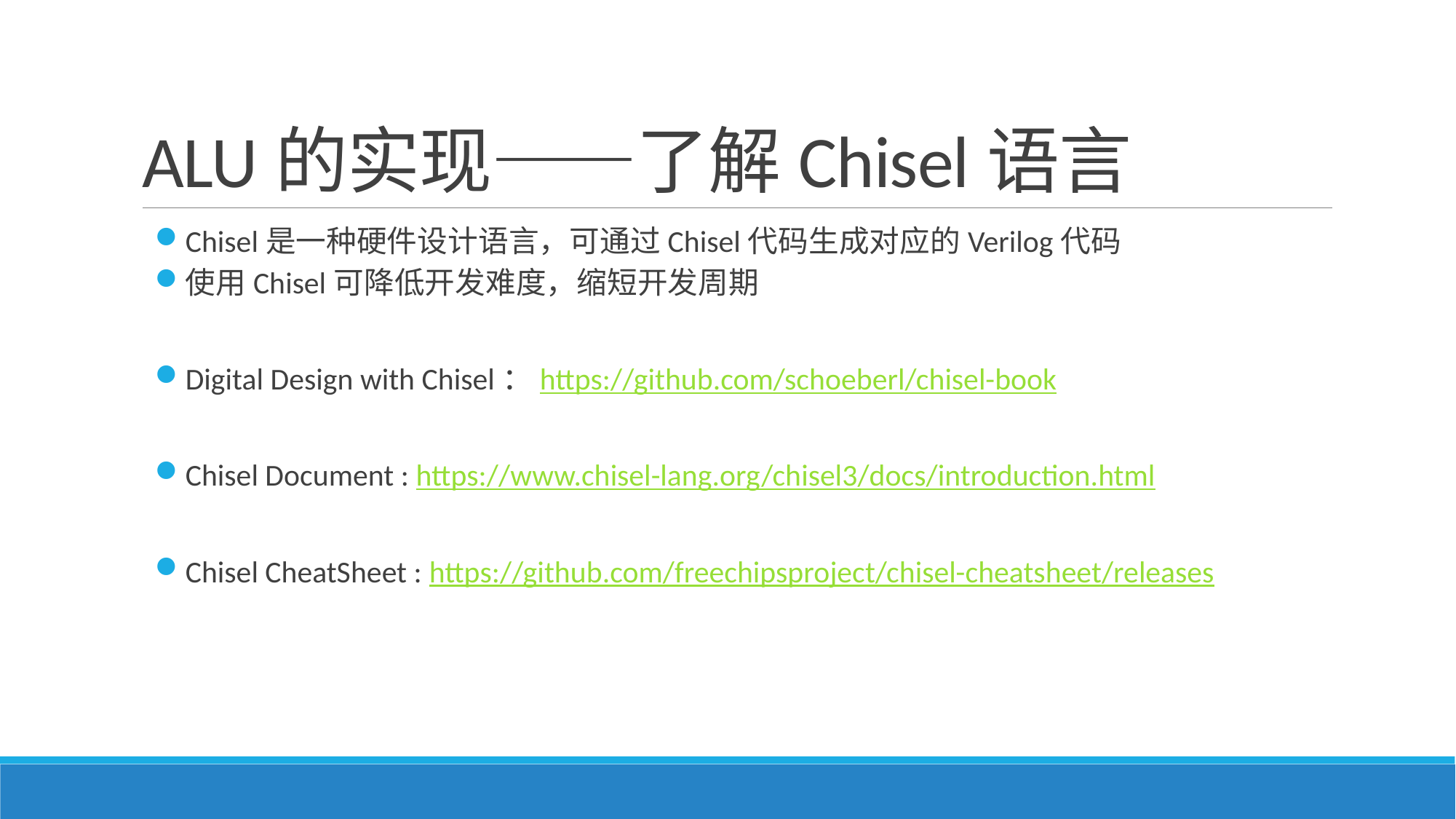

# ALU的实现——了解Chisel语言
Chisel是一种硬件设计语言，可通过Chisel代码生成对应的Verilog代码
使用Chisel可降低开发难度，缩短开发周期

Digital Design with Chisel：https://github.com/schoeberl/chisel-book

Chisel Document : https://www.chisel-lang.org/chisel3/docs/introduction.html

Chisel CheatSheet : https://github.com/freechipsproject/chisel-cheatsheet/releases